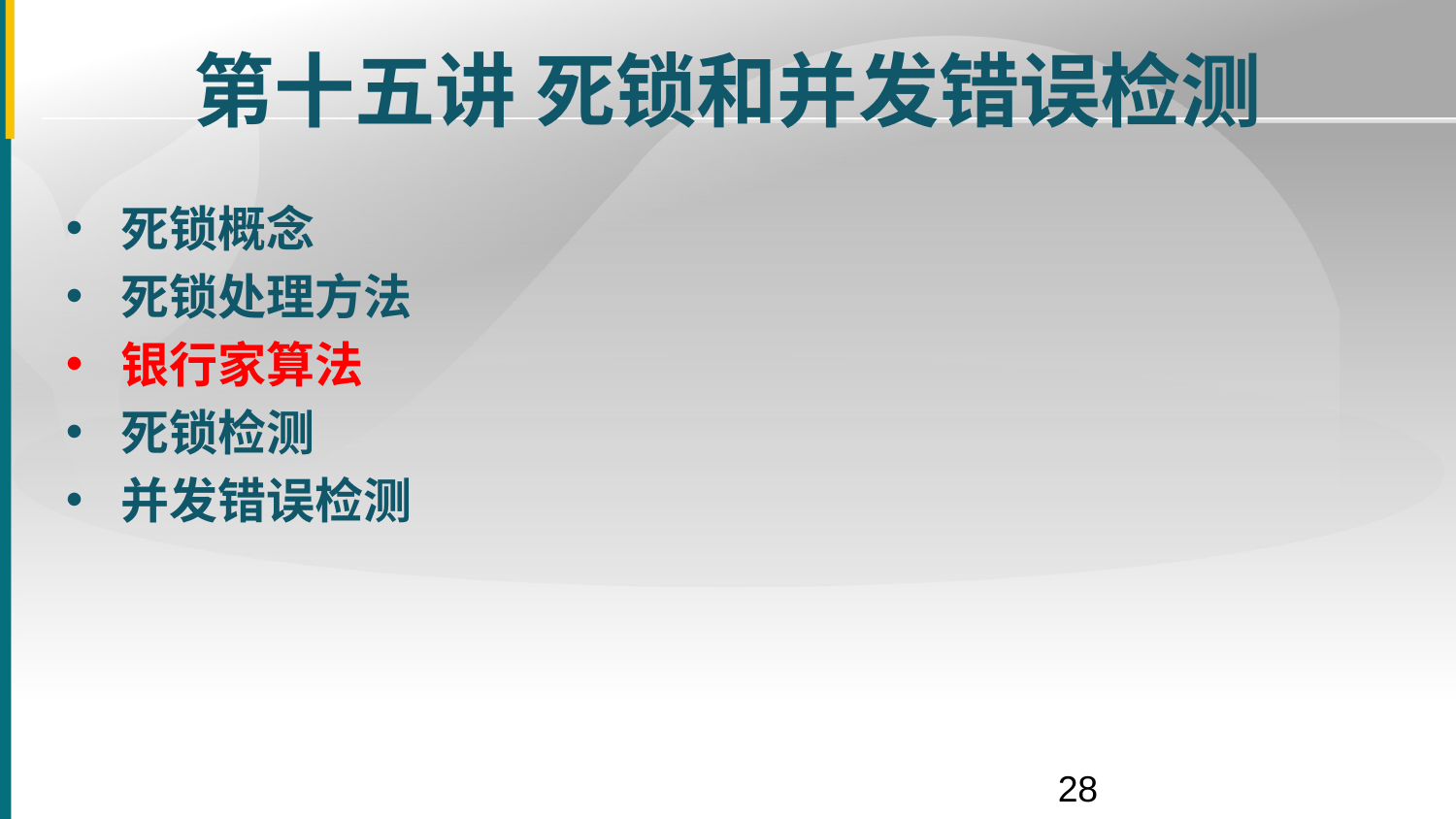

# 第十五讲 死锁和并发错误检测
死锁概念
死锁处理方法
银行家算法
死锁检测
并发错误检测
28